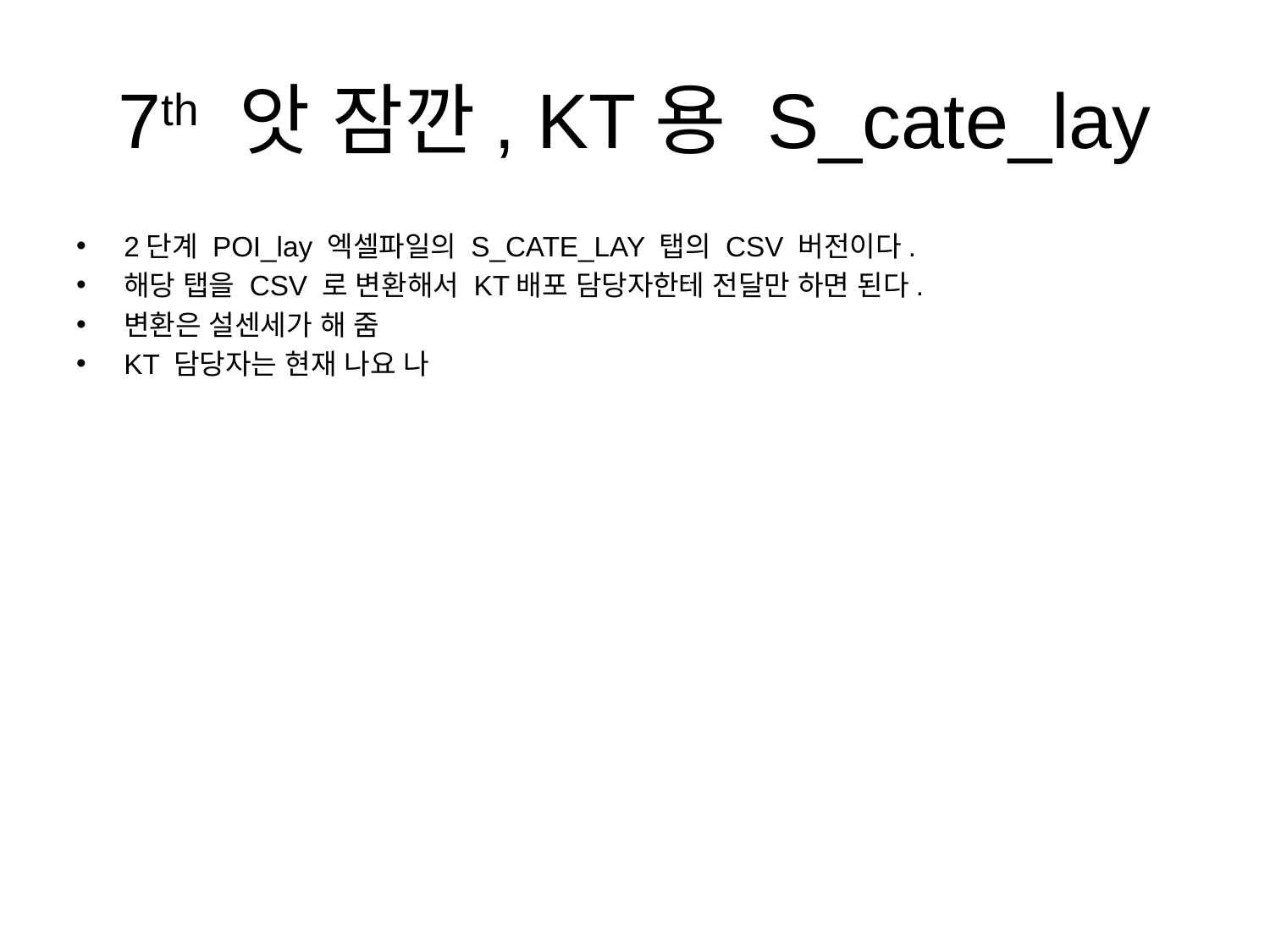

# 7th 앗 잠깐, KT용 S_cate_lay
2단계 POI_lay 엑셀파일의 S_CATE_LAY 탭의 CSV 버전이다.
해당 탭을 CSV 로 변환해서 KT배포 담당자한테 전달만 하면 된다.
변환은 설센세가 해 줌
KT 담당자는 현재 나요 나